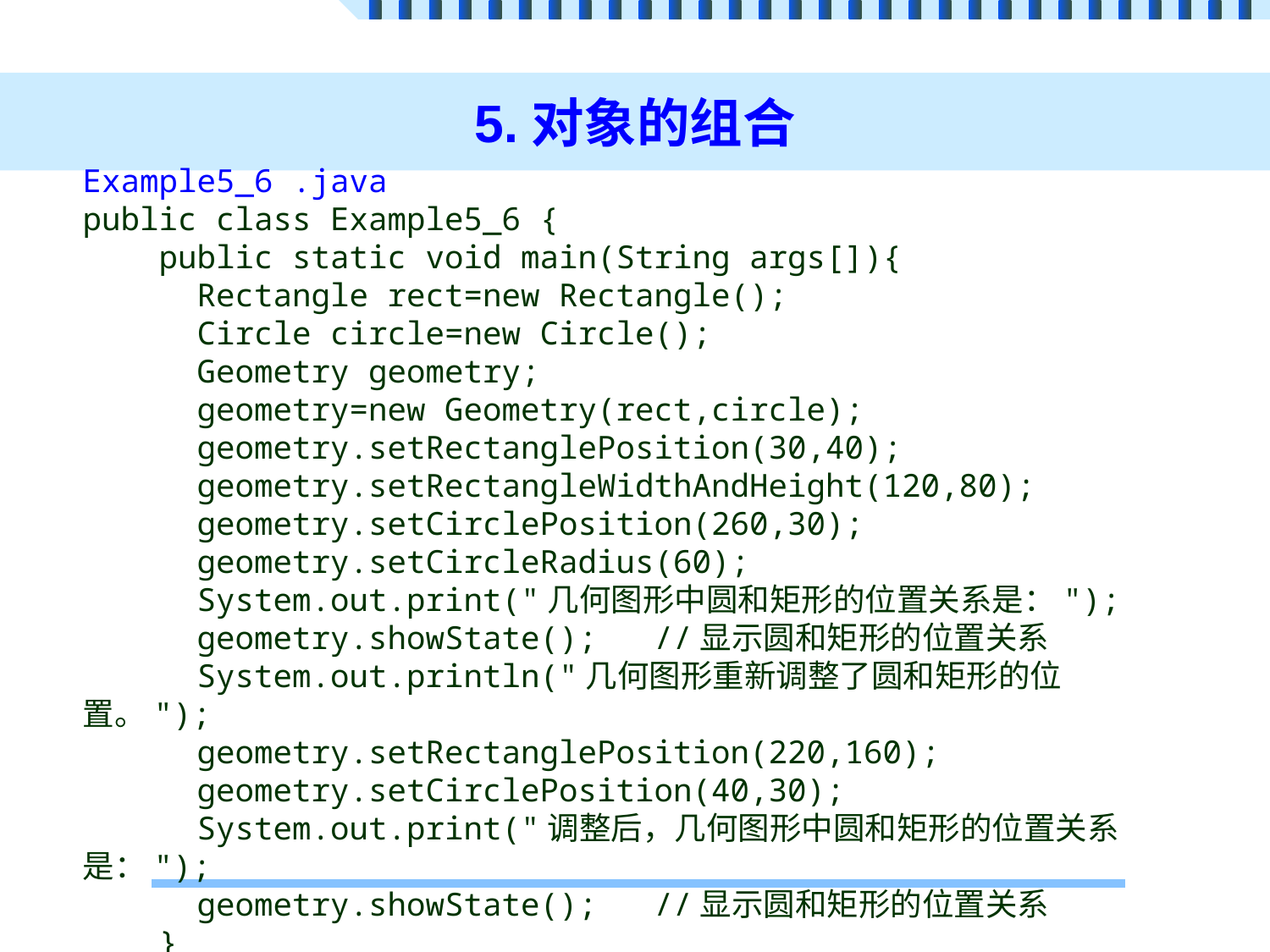

# 5.对象的组合
Example5_6 .java
public class Example5_6 {
    public static void main(String args[]){
      Rectangle rect=new Rectangle();
      Circle circle=new Circle();
      Geometry geometry;
      geometry=new Geometry(rect,circle);
      geometry.setRectanglePosition(30,40);
      geometry.setRectangleWidthAndHeight(120,80);
      geometry.setCirclePosition(260,30);
      geometry.setCircleRadius(60);
      System.out.print("几何图形中圆和矩形的位置关系是：");
      geometry.showState();   //显示圆和矩形的位置关系
      System.out.println("几何图形重新调整了圆和矩形的位置。");
      geometry.setRectanglePosition(220,160);
      geometry.setCirclePosition(40,30);
      System.out.print("调整后，几何图形中圆和矩形的位置关系是：");
      geometry.showState();   //显示圆和矩形的位置关系
    }
}